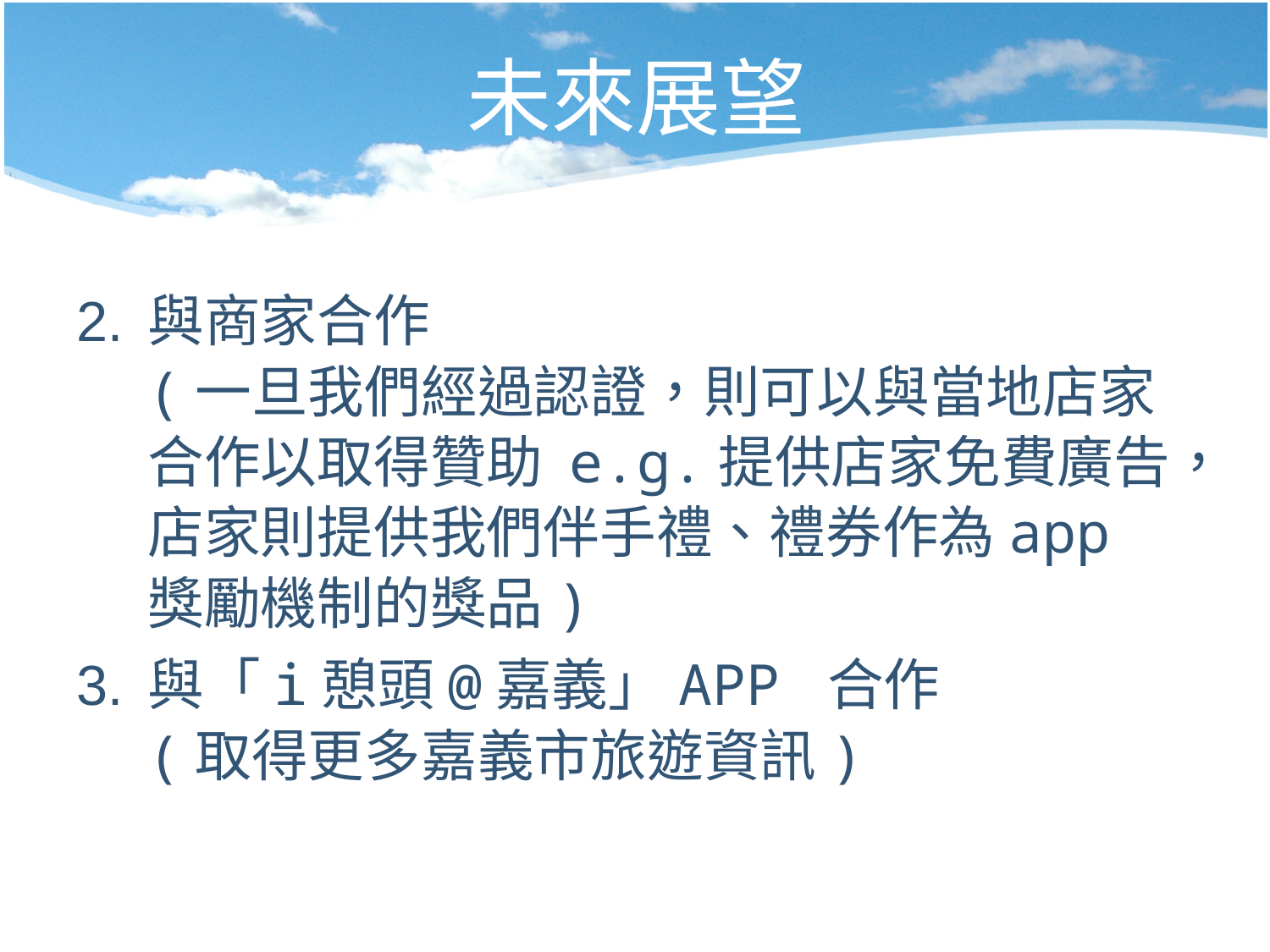

# 未來展望
與商家合作
(一旦我們經過認證，則可以與當地店家合作以取得贊助 e.g.提供店家免費廣告，店家則提供我們伴手禮、禮券作為app 獎勵機制的獎品)
與「i憩頭@嘉義」APP 合作
(取得更多嘉義市旅遊資訊)